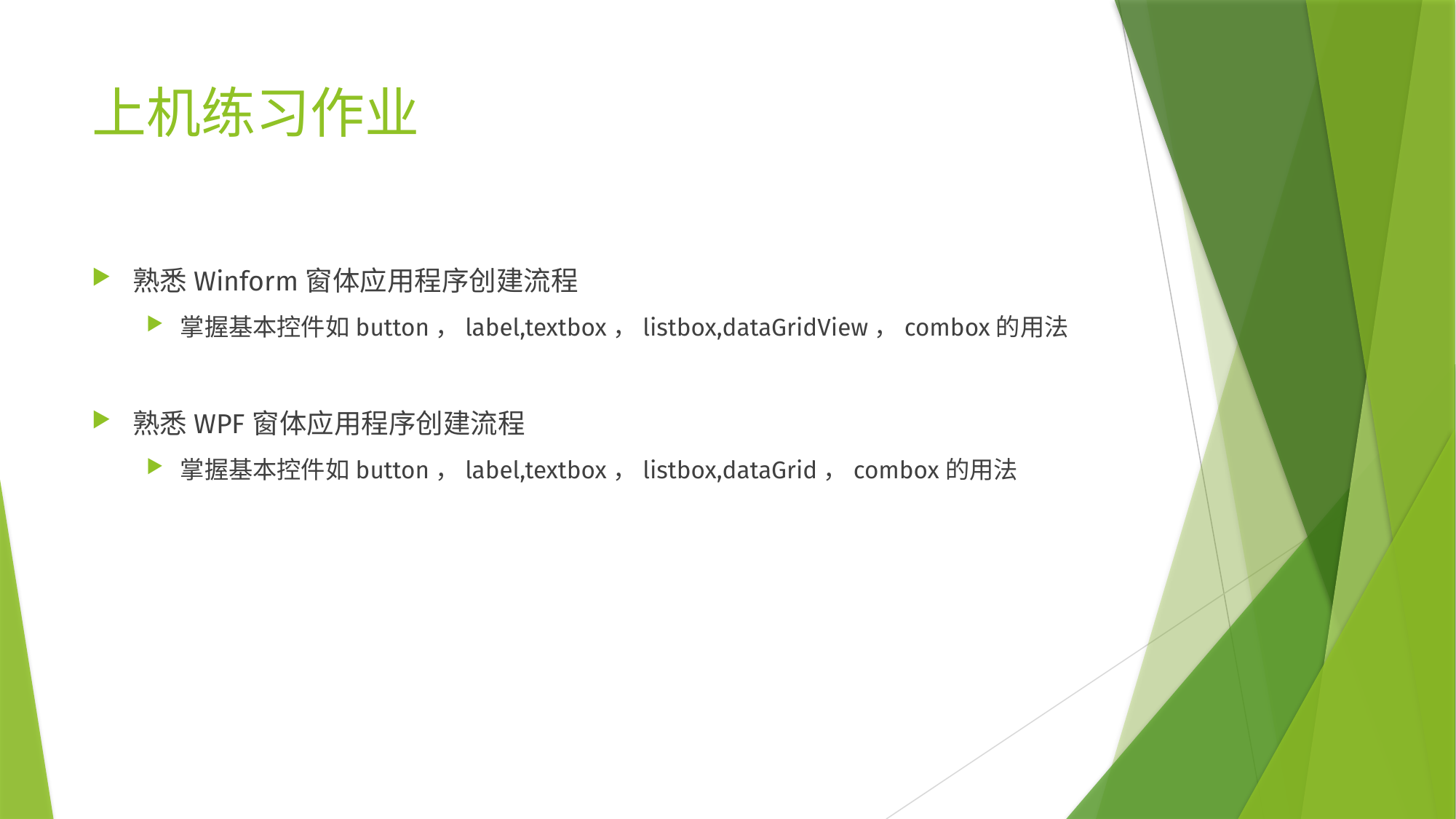

# 上机练习作业
熟悉Winform窗体应用程序创建流程
掌握基本控件如button，label,textbox，listbox,dataGridView，combox的用法

熟悉WPF窗体应用程序创建流程
掌握基本控件如button，label,textbox，listbox,dataGrid，combox的用法